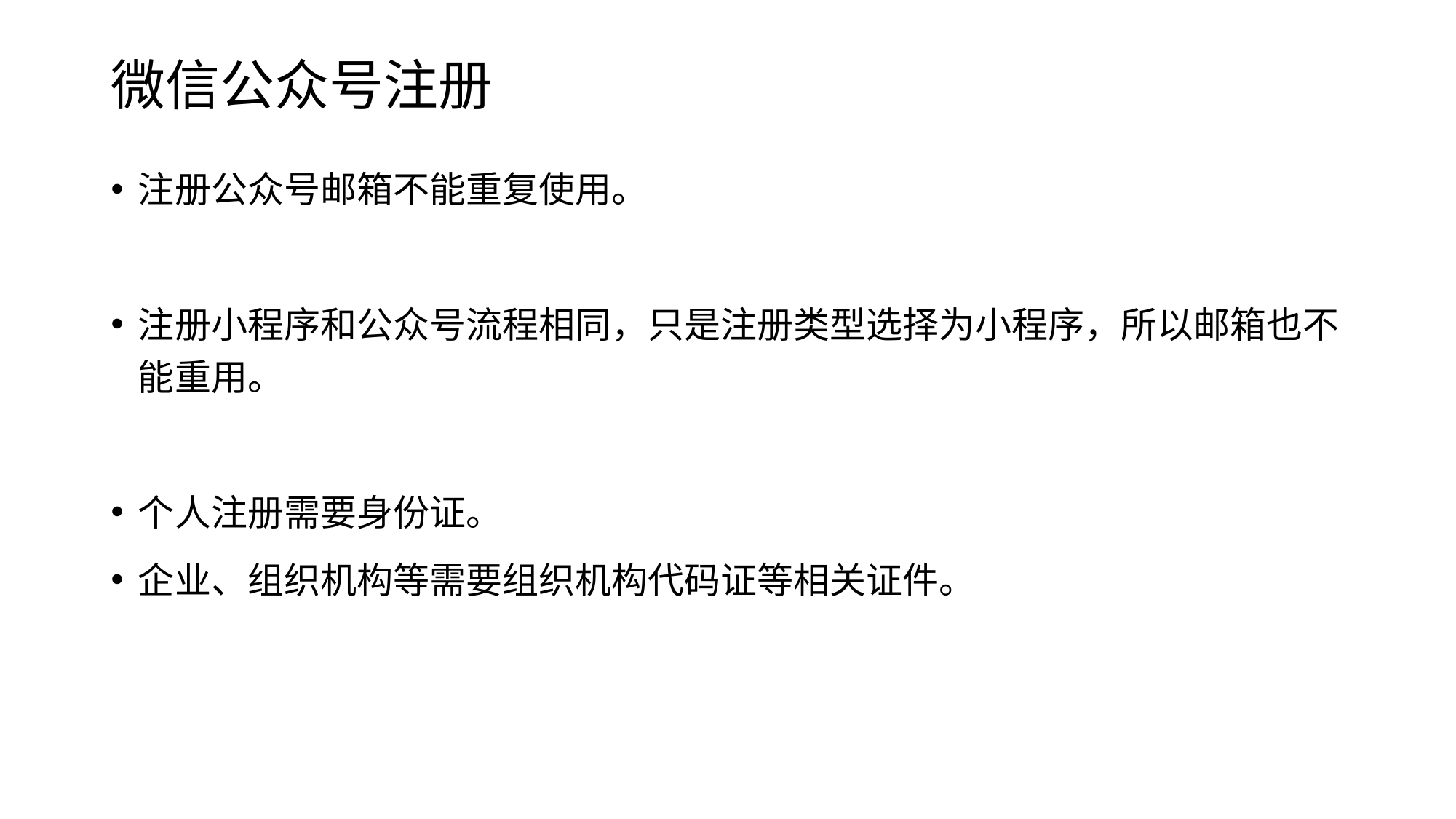

# 微信公众号注册
注册公众号邮箱不能重复使用。

注册小程序和公众号流程相同，只是注册类型选择为小程序，所以邮箱也不能重用。

个人注册需要身份证。
企业、组织机构等需要组织机构代码证等相关证件。